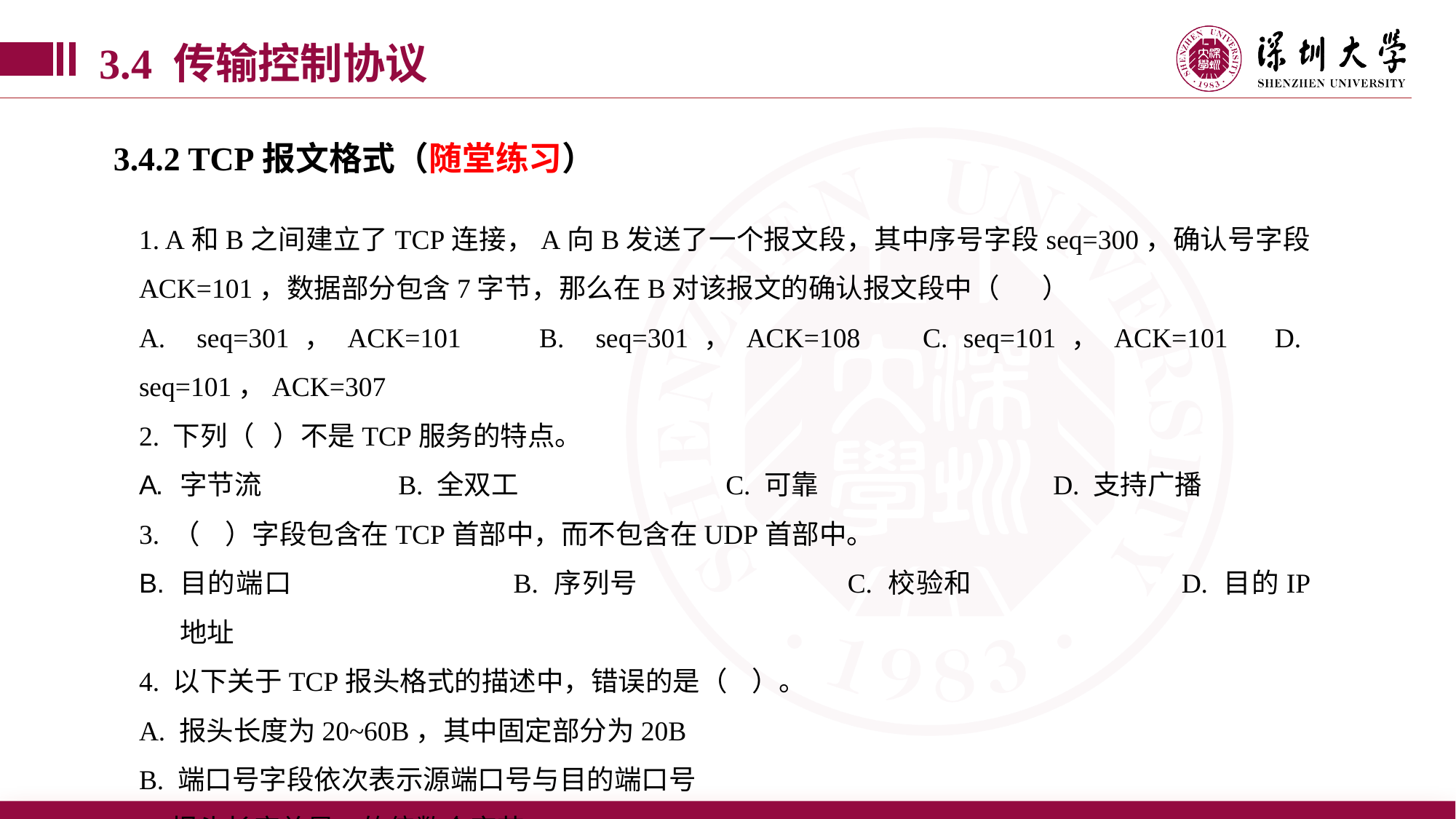

3.4 传输控制协议

3.4.2 TCP报文格式（随堂练习）
1. A和B之间建立了TCP连接，A向B发送了一个报文段，其中序号字段seq=300，确认号字段ACK=101，数据部分包含7字节，那么在B对该报文的确认报文段中（       ）
A.  seq=301，ACK=101     B.  seq=301，ACK=108    C. seq=101，ACK=101   D.  seq=101，ACK=307
2. 下列（   ）不是TCP服务的特点。
字节流		B. 全双工		C. 可靠			D. 支持广播
3. （    ）字段包含在TCP首部中，而不包含在UDP首部中。
目的端口		B. 序列号		C. 校验和		D. 目的IP地址
4. 以下关于TCP报头格式的描述中，错误的是（    ）。
A. 报头长度为20~60B，其中固定部分为20B
B. 端口号字段依次表示源端口号与目的端口号
C.报头长度总是4的倍数个字节
D. TCP校验和伪首部中IP分组头的协议字段为17